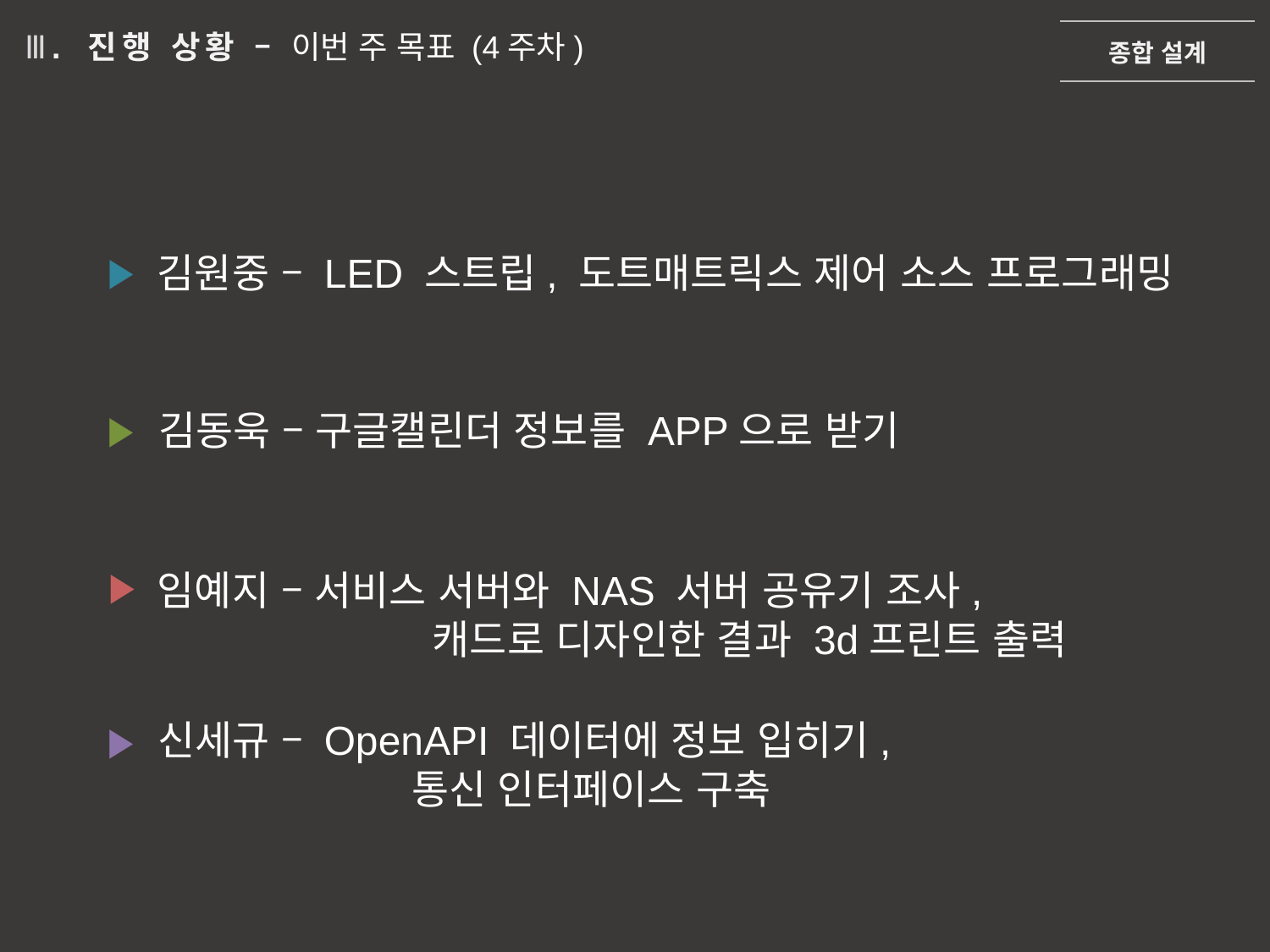

종합 설계
Ⅲ. 진행 상황 – 이번 주 목표 (4주차)

▶
김원중 – LED 스트립, 도트매트릭스 제어 소스 프로그래밍
▶
김동욱 – 구글캘린더 정보를 APP으로 받기
▶
임예지 – 서비스 서버와 NAS 서버 공유기 조사,
		 캐드로 디자인한 결과 3d프린트 출력
▶
신세규 – OpenAPI 데이터에 정보 입히기,
		통신 인터페이스 구축